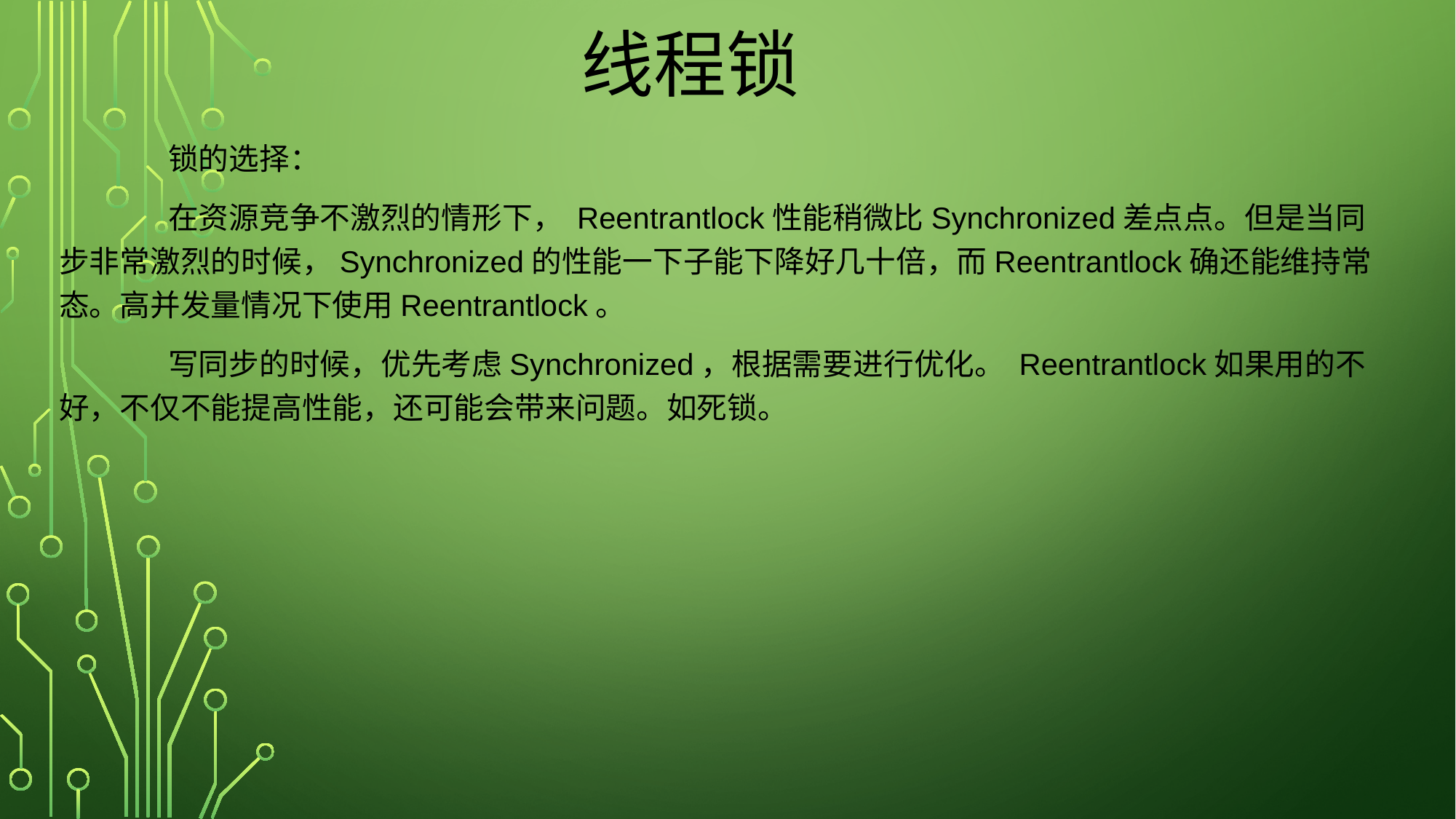

# 线程锁
	锁的选择：
	在资源竞争不激烈的情形下， Reentrantlock性能稍微比Synchronized差点点。但是当同步非常激烈的时候，Synchronized的性能一下子能下降好几十倍，而Reentrantlock确还能维持常态。高并发量情况下使用Reentrantlock。
	写同步的时候，优先考虑Synchronized，根据需要进行优化。 Reentrantlock如果用的不好，不仅不能提高性能，还可能会带来问题。如死锁。